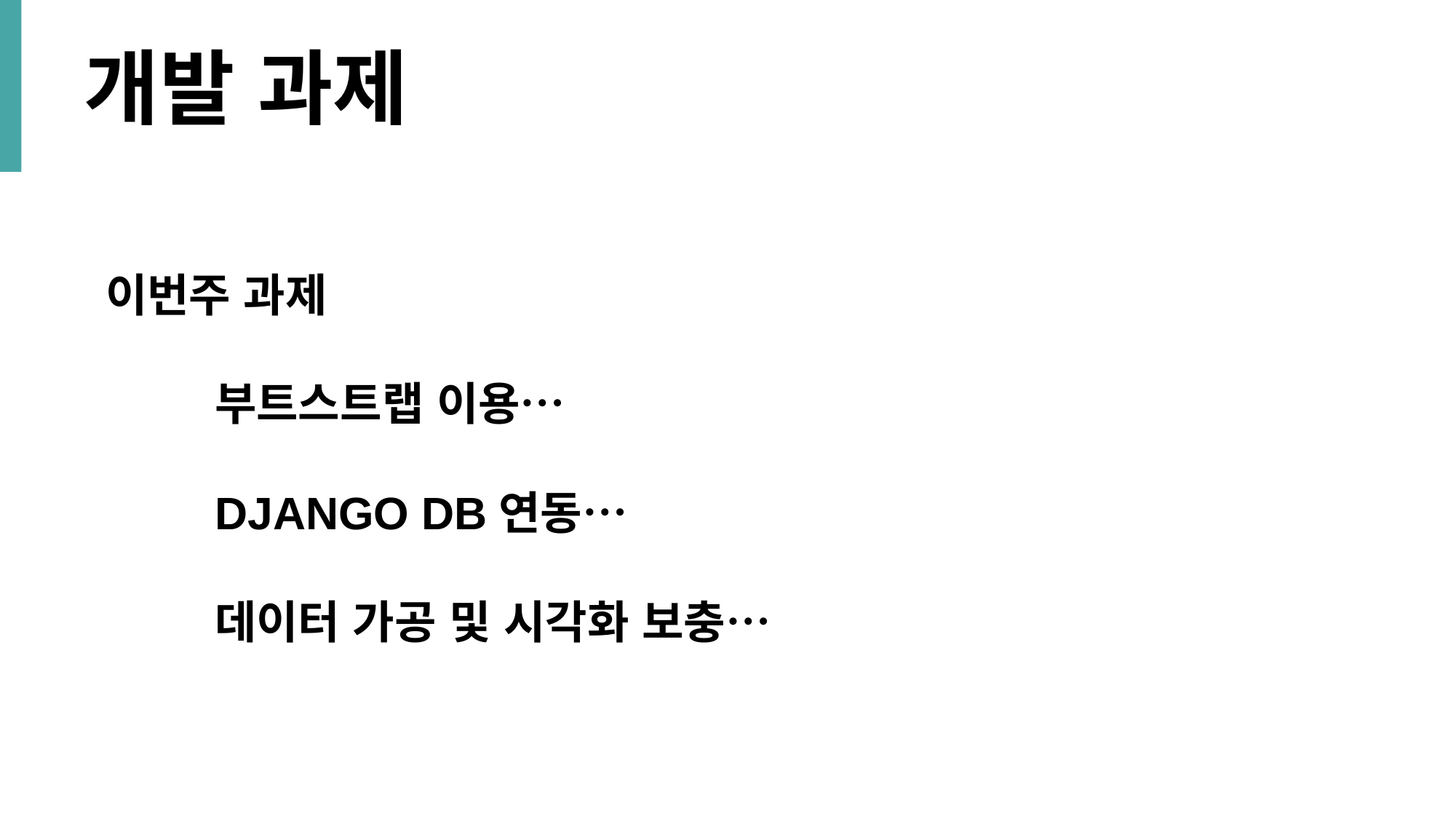

개발 과제
이번주 과제

	부트스트랩 이용…

	DJANGO DB연동…

	데이터 가공 및 시각화 보충…